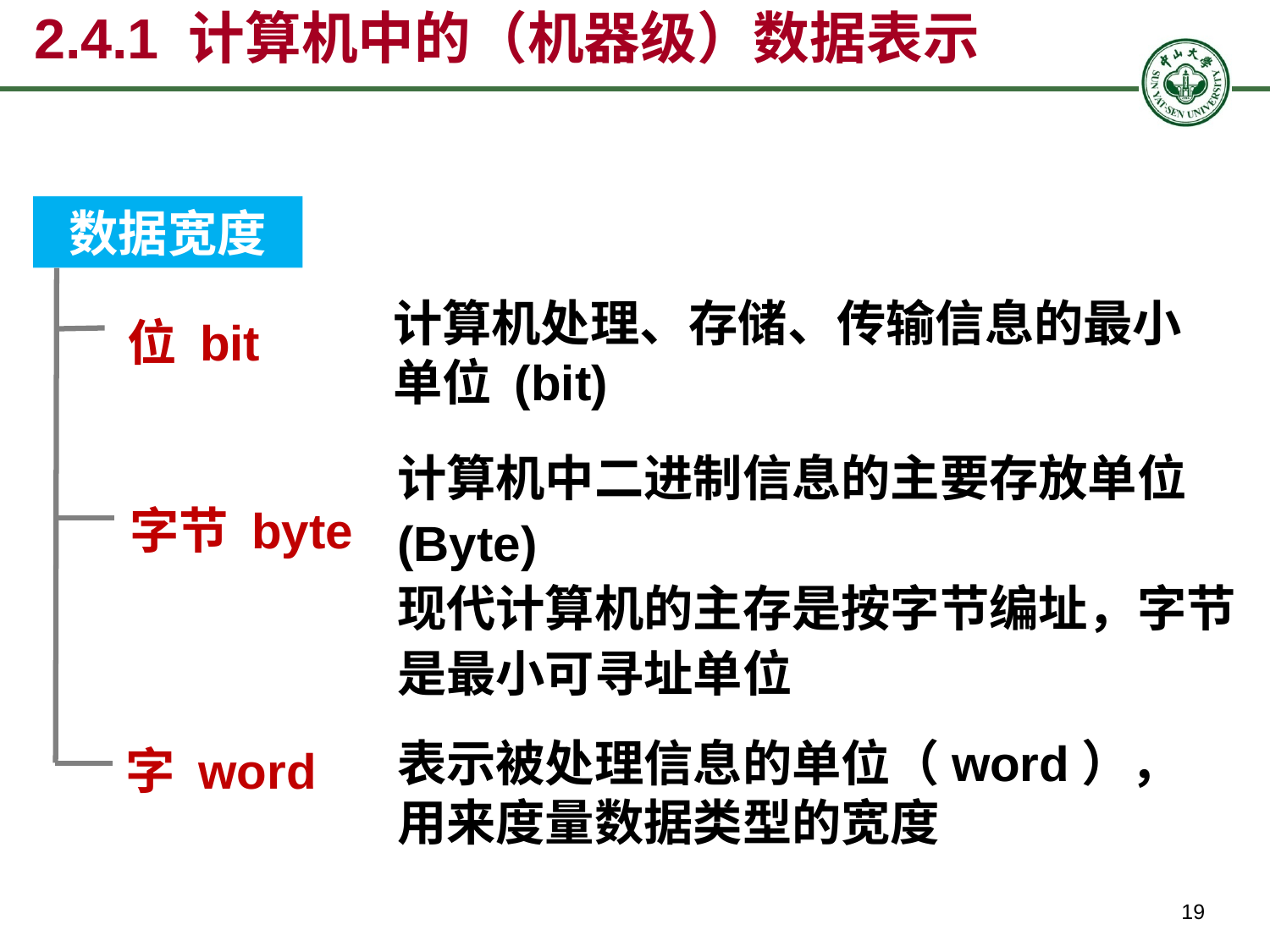

2.4.1 计算机中的（机器级）数据表示

数据宽度
计算机处理、存储、传输信息的最小单位 (bit)
位 bit
计算机中二进制信息的主要存放单位 (Byte)
现代计算机的主存是按字节编址，字节是最小可寻址单位
字节 byte
表示被处理信息的单位（word），用来度量数据类型的宽度
字 word